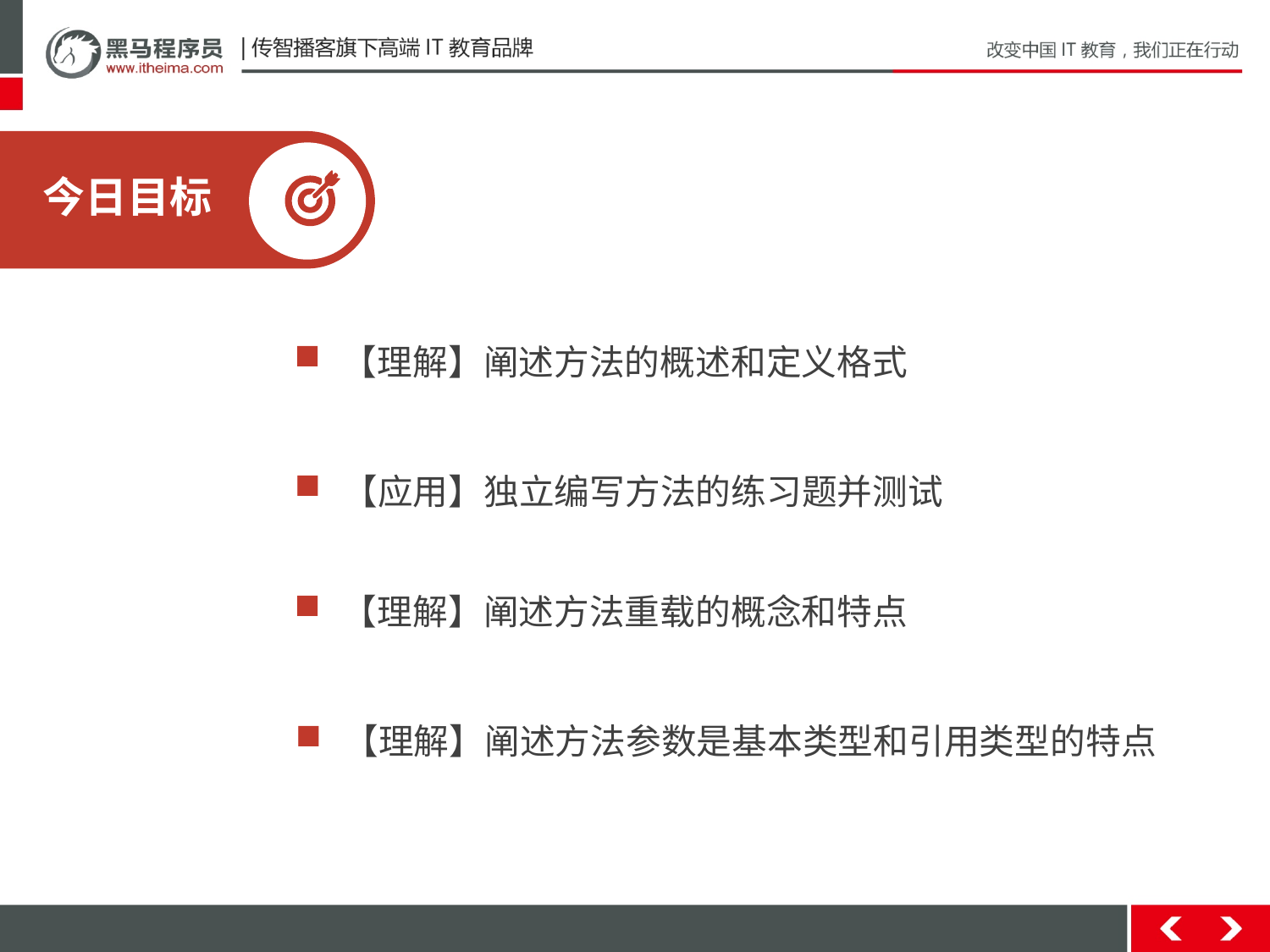

今日目标

【理解】阐述方法的概述和定义格式
【应用】独立编写方法的练习题并测试
【理解】阐述方法重载的概念和特点
【理解】阐述方法参数是基本类型和引用类型的特点